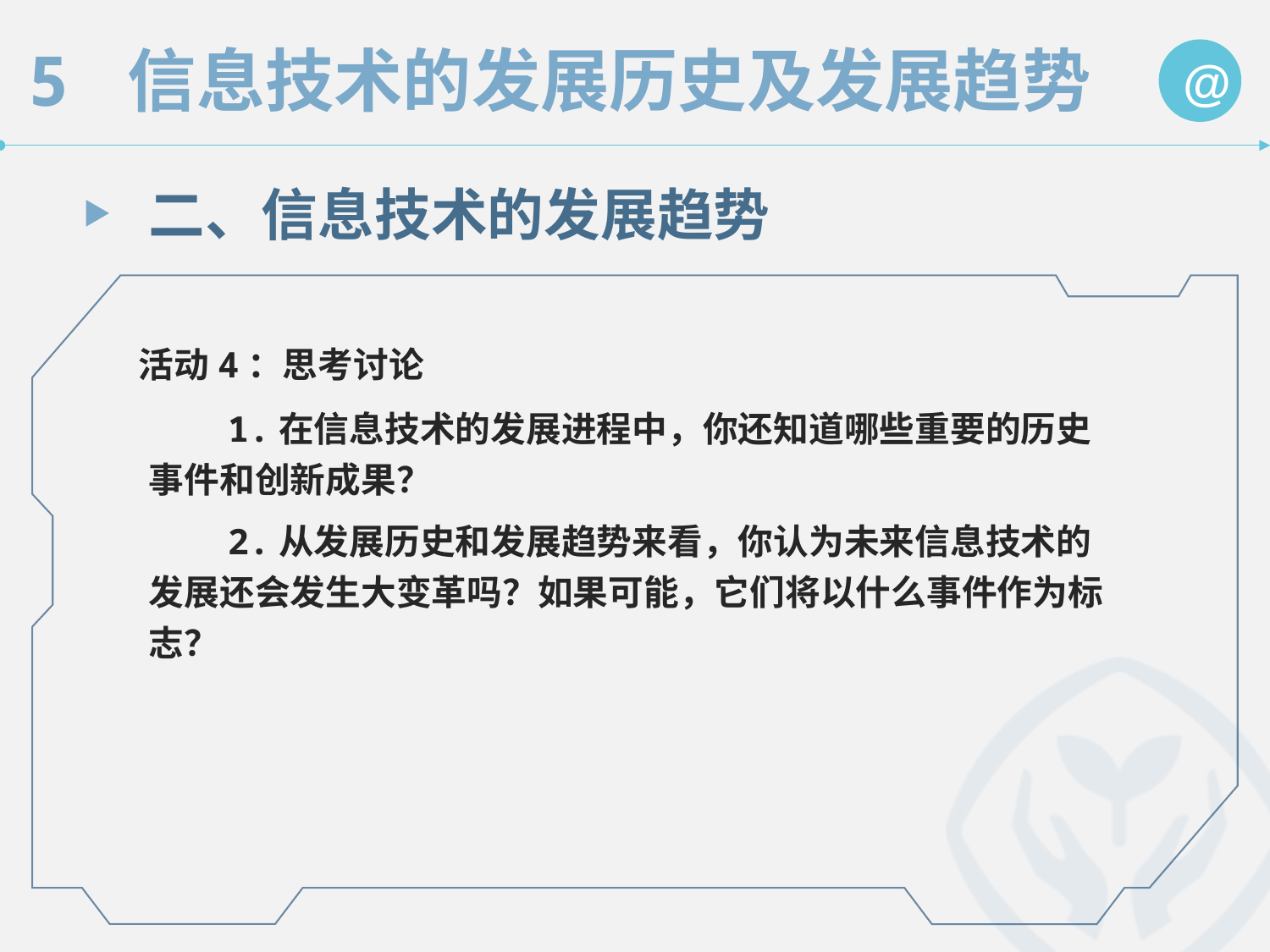

二、信息技术的发展趋势

活动4：思考讨论
　　1.在信息技术的发展进程中，你还知道哪些重要的历史事件和创新成果？
　　2.从发展历史和发展趋势来看，你认为未来信息技术的发展还会发生大变革吗？如果可能，它们将以什么事件作为标志？